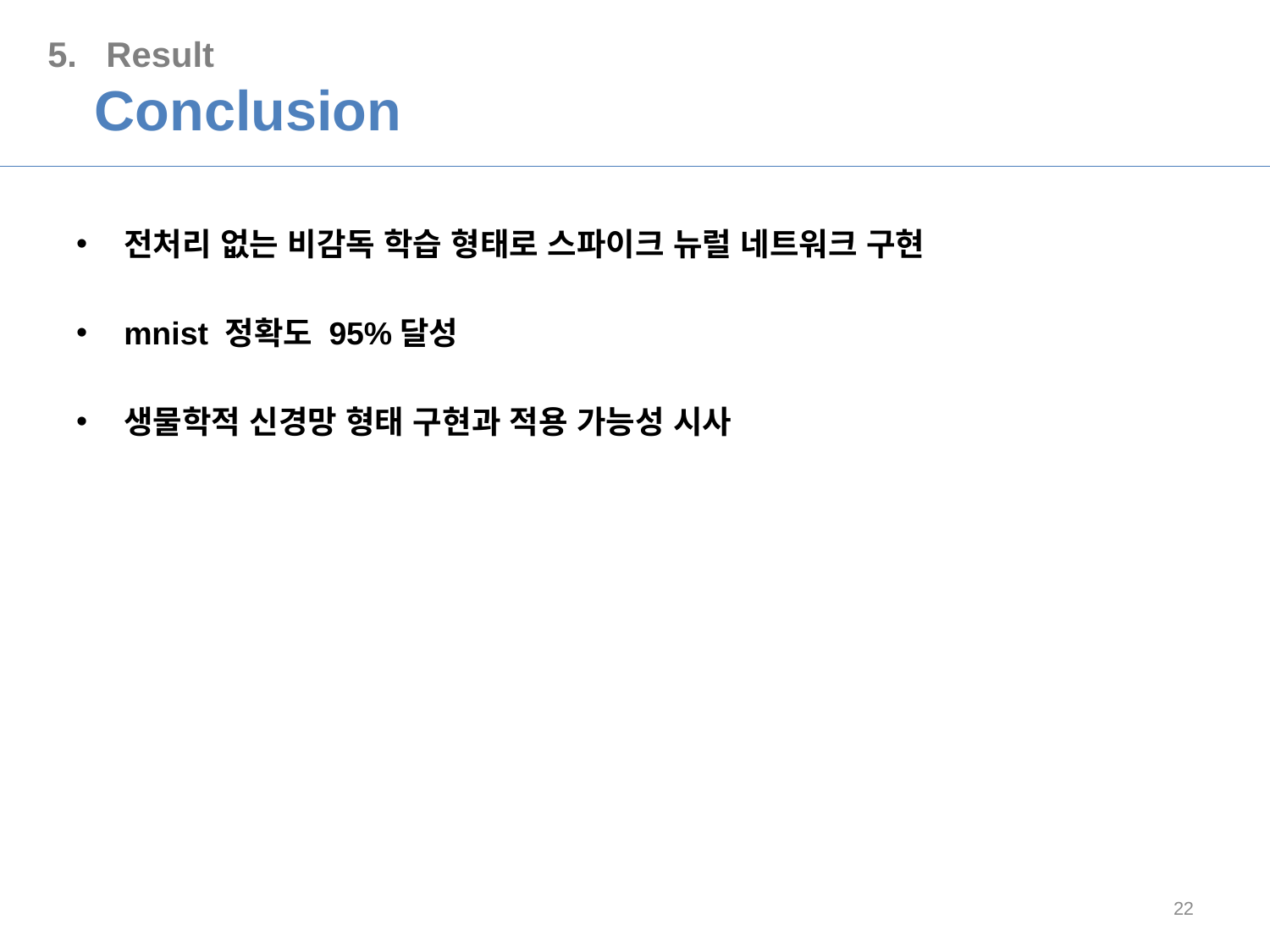

5.   Result
   Conclusion
전처리 없는 비감독 학습 형태로 스파이크 뉴럴 네트워크 구현

mnist 정확도 95%달성

생물학적 신경망 형태 구현과 적용 가능성 시사

22